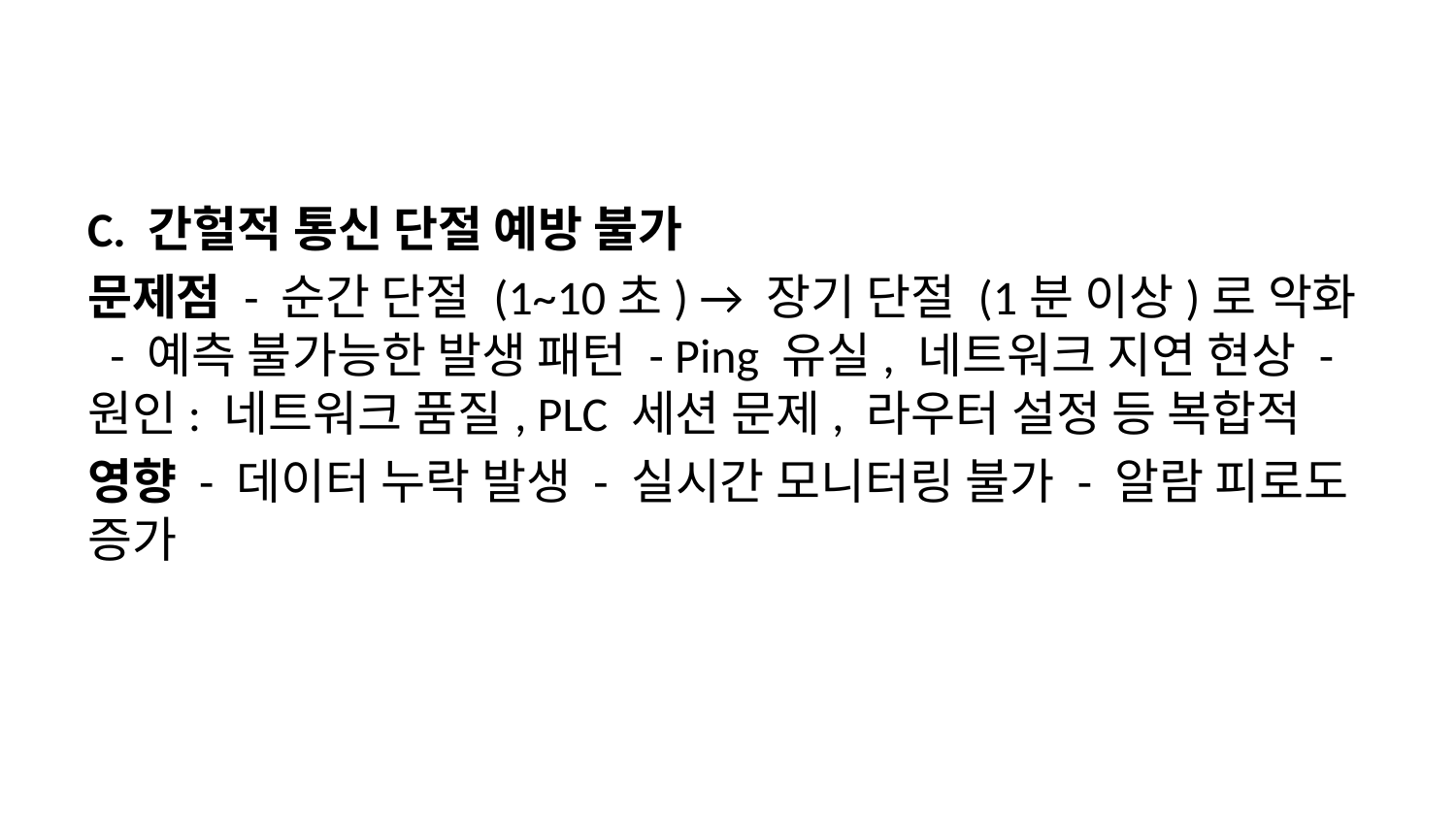

C. 간헐적 통신 단절 예방 불가
문제점 - 순간 단절 (1~10초) → 장기 단절 (1분 이상)로 악화 - 예측 불가능한 발생 패턴 - Ping 유실, 네트워크 지연 현상 - 원인: 네트워크 품질, PLC 세션 문제, 라우터 설정 등 복합적
영향 - 데이터 누락 발생 - 실시간 모니터링 불가 - 알람 피로도 증가